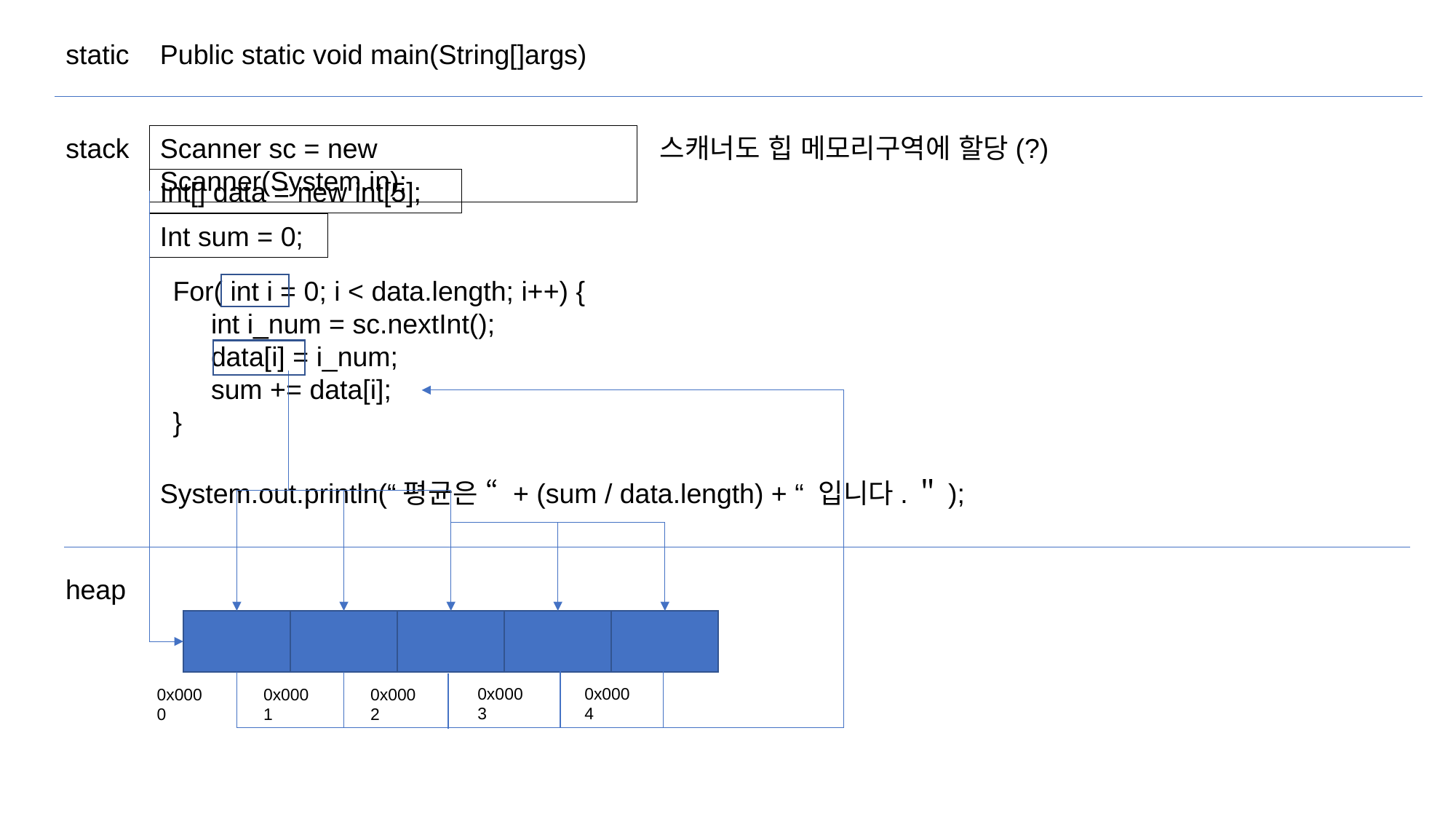

static
Public static void main(String[]args)
stack
Scanner sc = new Scanner(System.in);
스캐너도 힙 메모리구역에 할당(?)
Int[] data = new int[5];
Int sum = 0;
For( int i = 0; i < data.length; i++) {
     int i_num = sc.nextInt();
     data[i] = i_num;
     sum += data[i];
}

System.out.println(“평균은 “ + (sum / data.length) + “ 입니다.＂);
heap

0x0003
0x0004
0x0000
0x0001
0x0002